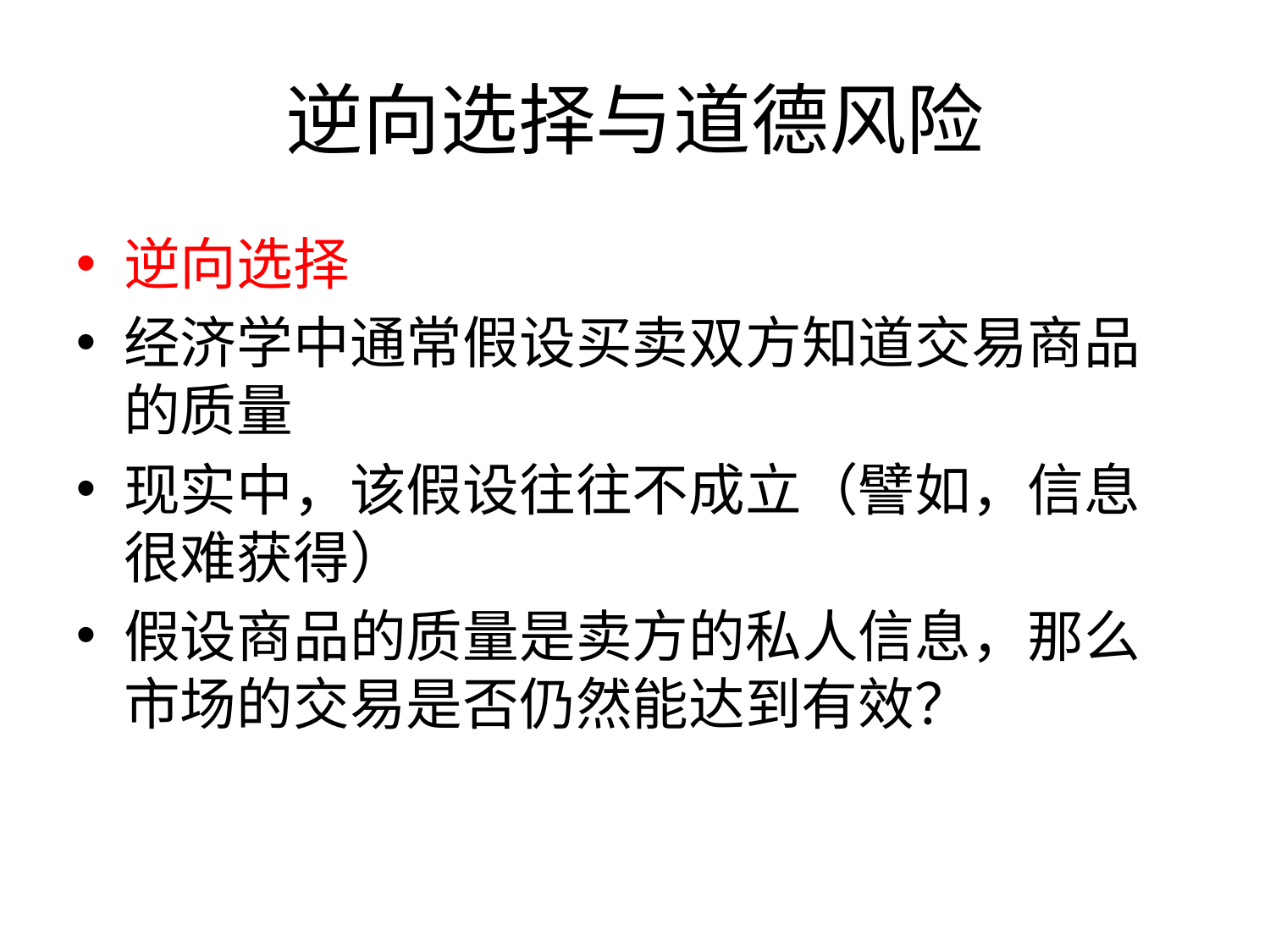

逆向选择与道德风险
逆向选择
经济学中通常假设买卖双方知道交易商品的质量
现实中，该假设往往不成立（譬如，信息很难获得）
假设商品的质量是卖方的私人信息，那么市场的交易是否仍然能达到有效？